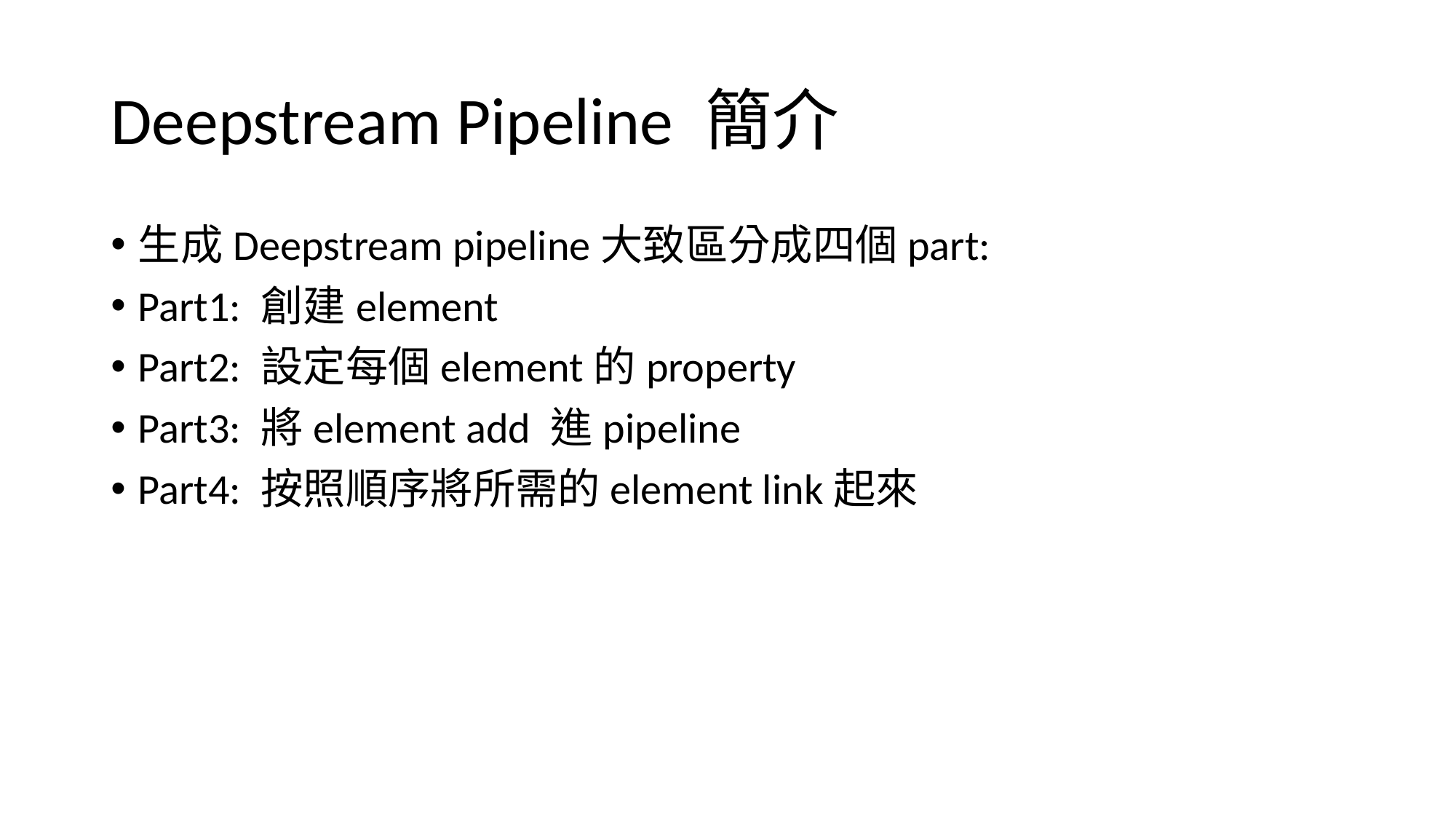

# Deepstream Pipeline 簡介
生成Deepstream pipeline大致區分成四個part:
Part1: 創建element
Part2: 設定每個element的property
Part3: 將element add 進pipeline
Part4: 按照順序將所需的element link起來